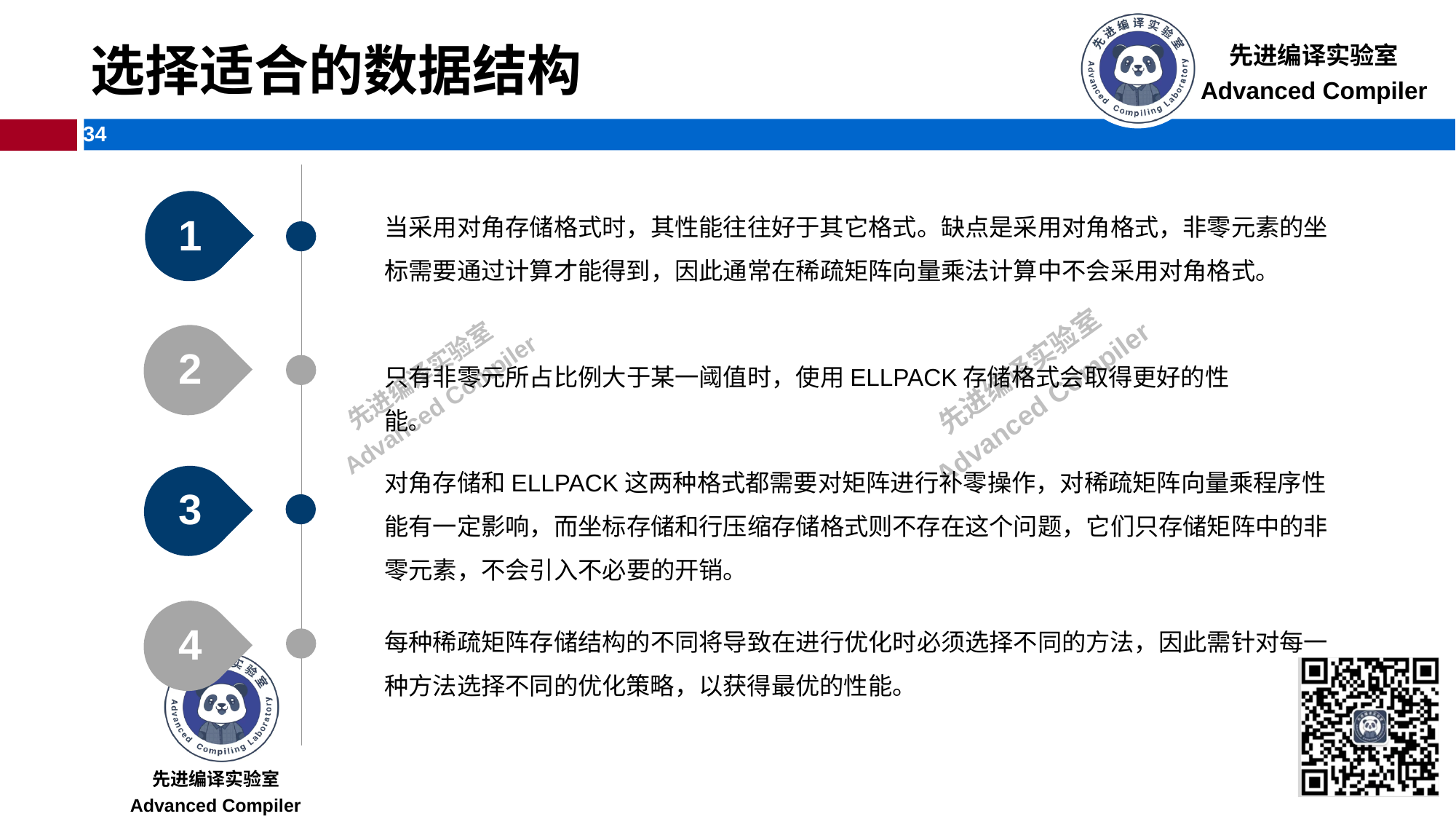

# 选择适合的数据结构

当采用对角存储格式时，其性能往往好于其它格式。缺点是采用对角格式，非零元素的坐标需要通过计算才能得到，因此通常在稀疏矩阵向量乘法计算中不会采用对角格式。
1

2
只有非零元所占比例大于某一阈值时，使用ELLPACK存储格式会取得更好的性能。

对角存储和ELLPACK这两种格式都需要对矩阵进行补零操作，对稀疏矩阵向量乘程序性能有一定影响，而坐标存储和行压缩存储格式则不存在这个问题，它们只存储矩阵中的非零元素，不会引入不必要的开销。

3

每种稀疏矩阵存储结构的不同将导致在进行优化时必须选择不同的方法，因此需针对每一种方法选择不同的优化策略，以获得最优的性能。
4